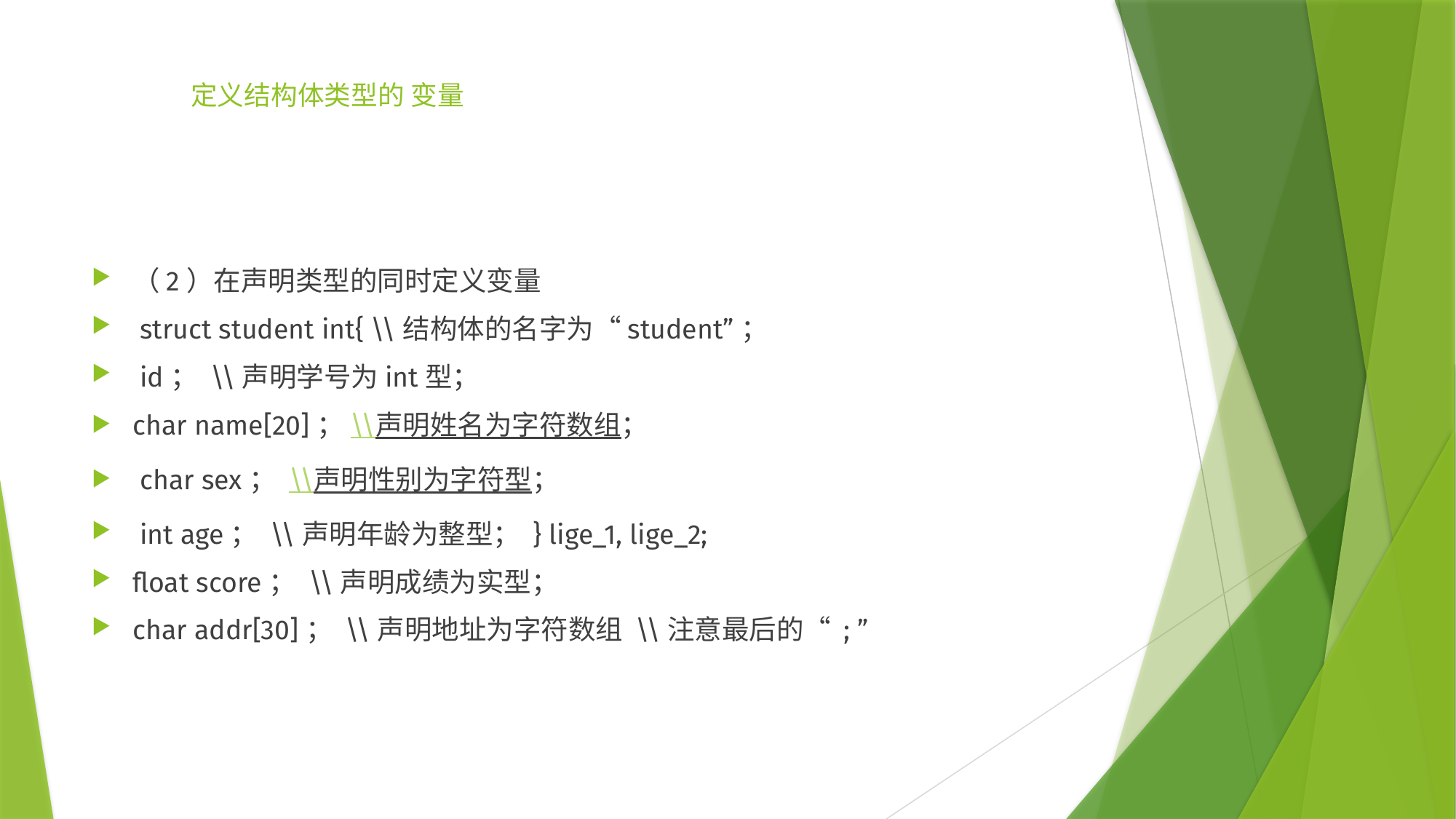

# 定义结构体类型的 变量
（2）在声明类型的同时定义变量
 struct student int{ \\结构体的名字为“student”；
 id； \\声明学号为int型；
char name[20]；\\声明姓名为字符数组；
 char sex； \\声明性别为字符型；
 int age； \\声明年龄为整型； } lige_1, lige_2;
float score； \\声明成绩为实型；
char addr[30]； \\声明地址为字符数组 \\注意最后的“ ; ”